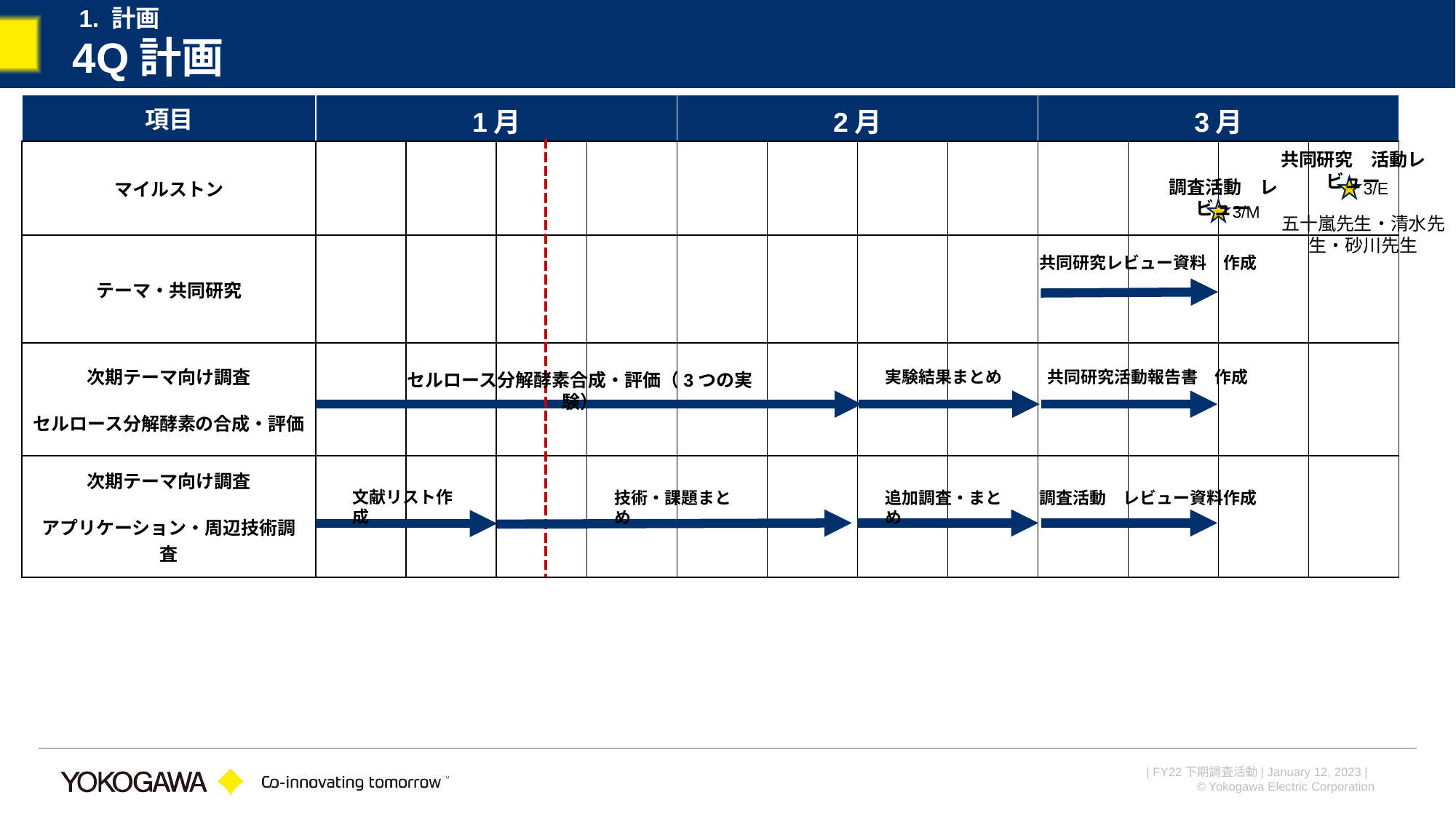

1. 計画
4Q計画
| 項目 | 1月 |  |  |  | 2月 |  |  |  | 3月 |  |  |  |
| --- | --- | --- | --- | --- | --- | --- | --- | --- | --- | --- | --- | --- |
| マイルストン |  |  |  |  |  |  |  |  |  |  |  |  |
| テーマ・共同研究 |  |  |  |  |  |  |  |  |  |  |  |  |
| 次期テーマ向け調査 セルロース分解酵素の合成・評価 |  |  |  |  |  |  |  |  |  |  |  |  |
| 次期テーマ向け調査 アプリケーション・周辺技術調査 |  |  |  |  |  |  |  |  |  |  |  |  |
共同研究　活動レビュー
調査活動　レビュー
3/E

3/M

五十嵐先生・清水先生・砂川先生
共同研究レビュー資料　作成
実験結果まとめ
共同研究活動報告書　作成
セルロース分解酵素合成・評価（3つの実験）
文献リスト作成
技術・課題まとめ
追加調査・まとめ
調査活動　レビュー資料作成